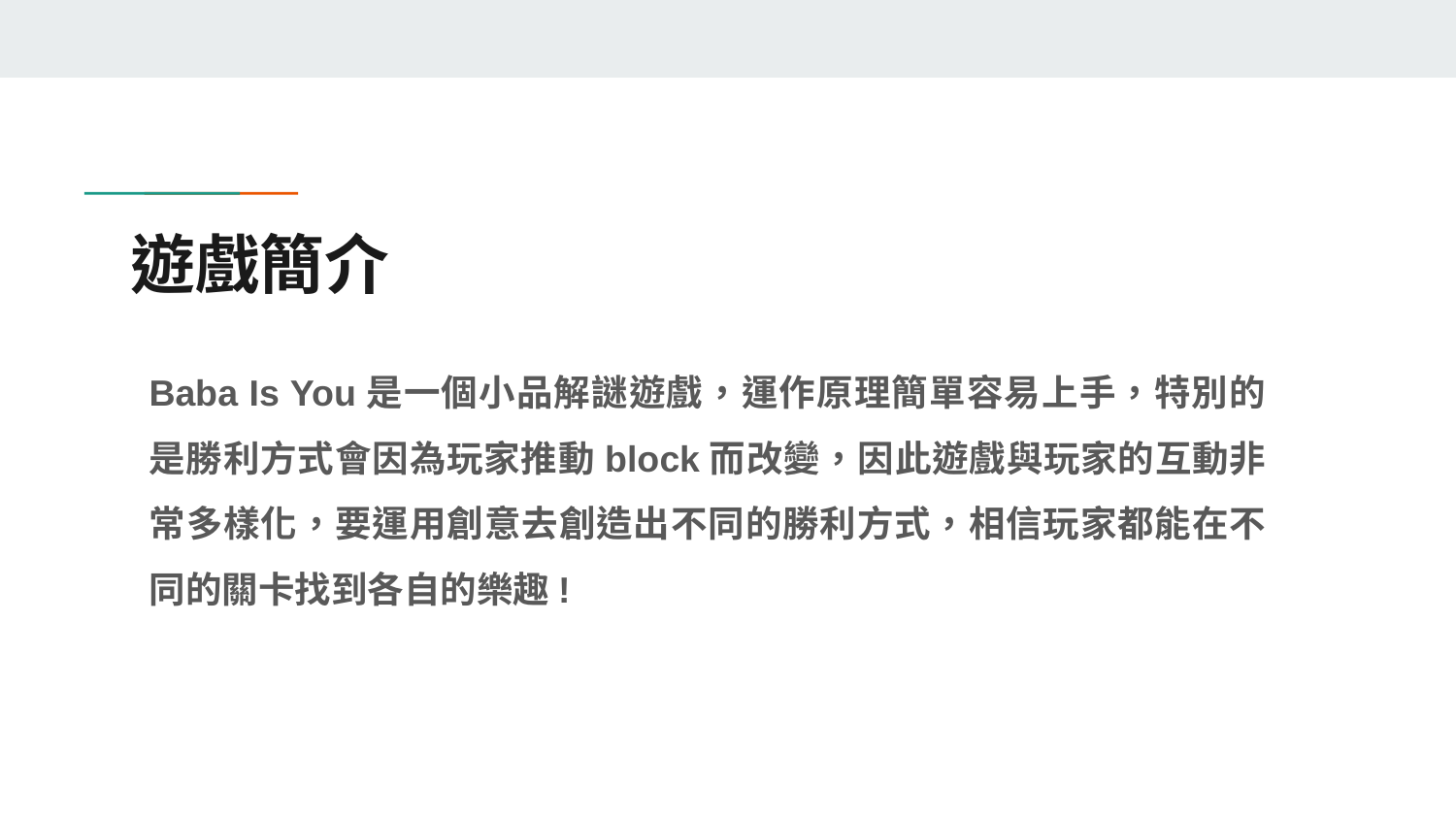

# 遊戲簡介
Baba Is You是一個小品解謎遊戲，運作原理簡單容易上手，特別的是勝利方式會因為玩家推動block而改變，因此遊戲與玩家的互動非常多樣化，要運用創意去創造出不同的勝利方式，相信玩家都能在不同的關卡找到各自的樂趣!